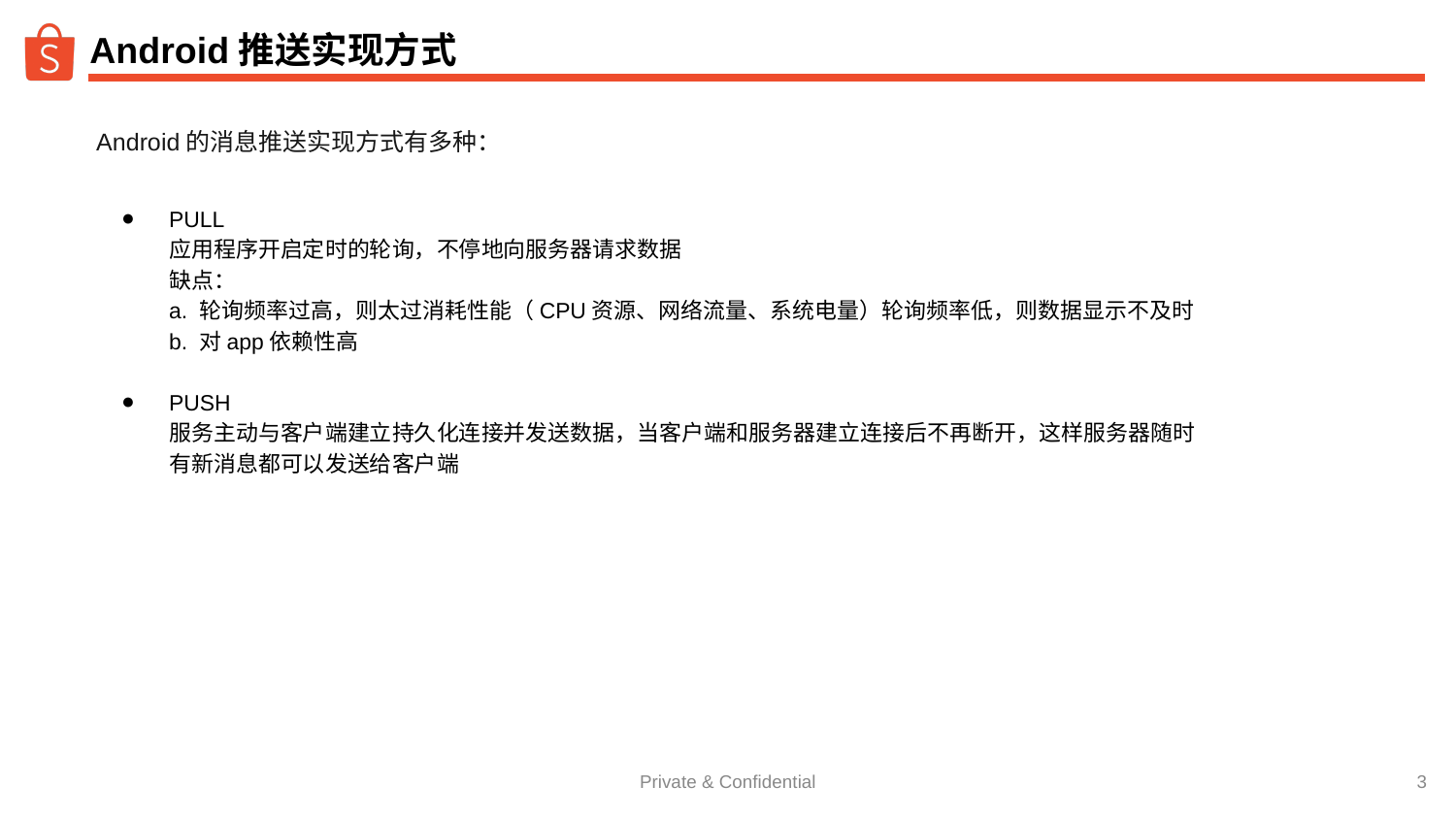

# Android推送实现方式
Android的消息推送实现方式有多种：

PULL
应用程序开启定时的轮询，不停地向服务器请求数据
缺点：
a. 轮询频率过高，则太过消耗性能（CPU资源、网络流量、系统电量）轮询频率低，则数据显示不及时
b. 对app依赖性高

PUSH
服务主动与客户端建立持久化连接并发送数据，当客户端和服务器建立连接后不再断开，这样服务器随时有新消息都可以发送给客户端

3